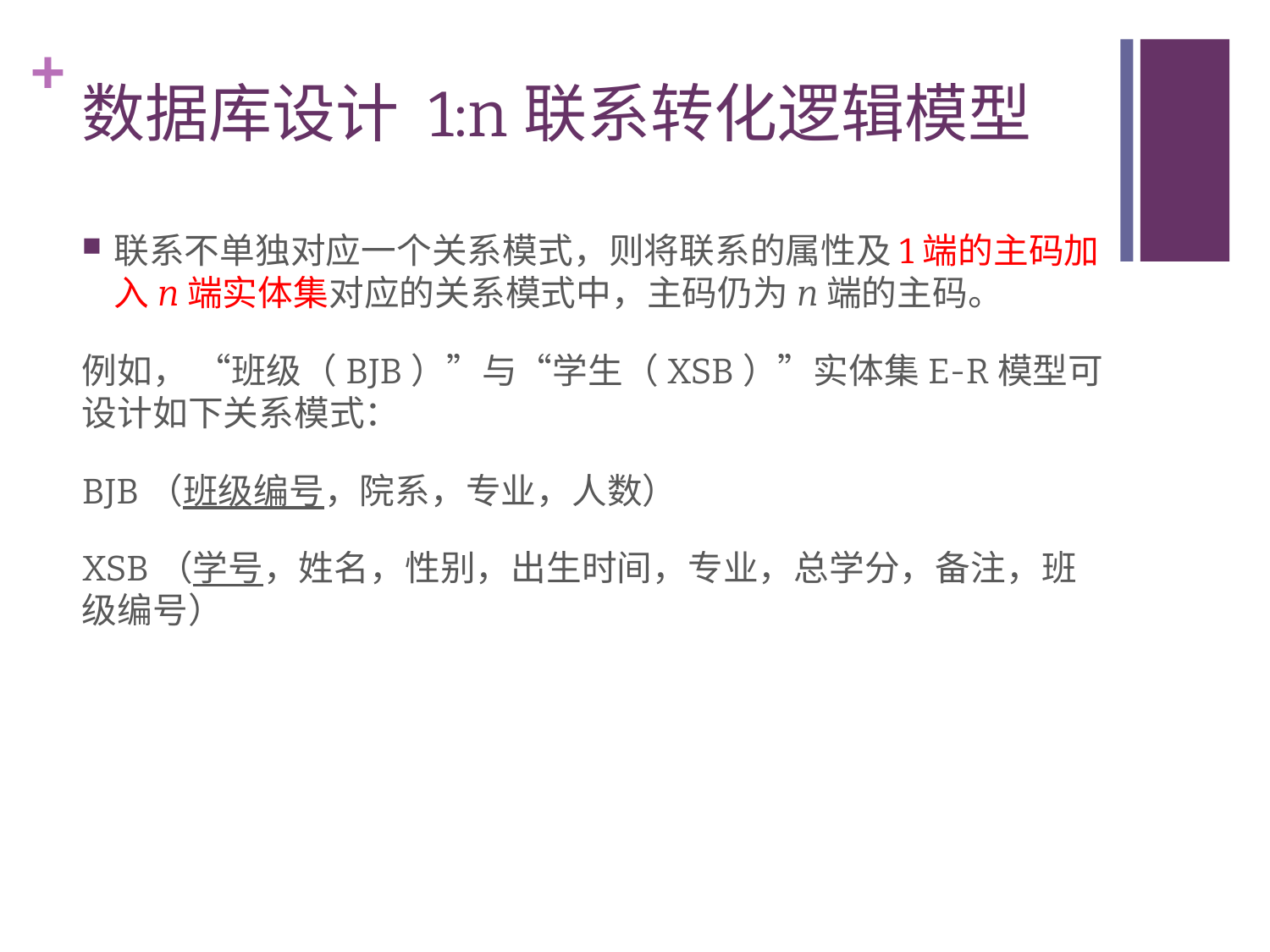

# 数据库设计 1:n联系转化逻辑模型
联系不单独对应一个关系模式，则将联系的属性及1端的主码加入n端实体集对应的关系模式中，主码仍为n端的主码。
例如， “班级（BJB）”与“学生（XSB）”实体集E-R模型可设计如下关系模式：
BJB（班级编号，院系，专业，人数）
XSB（学号，姓名，性别，出生时间，专业，总学分，备注，班级编号）